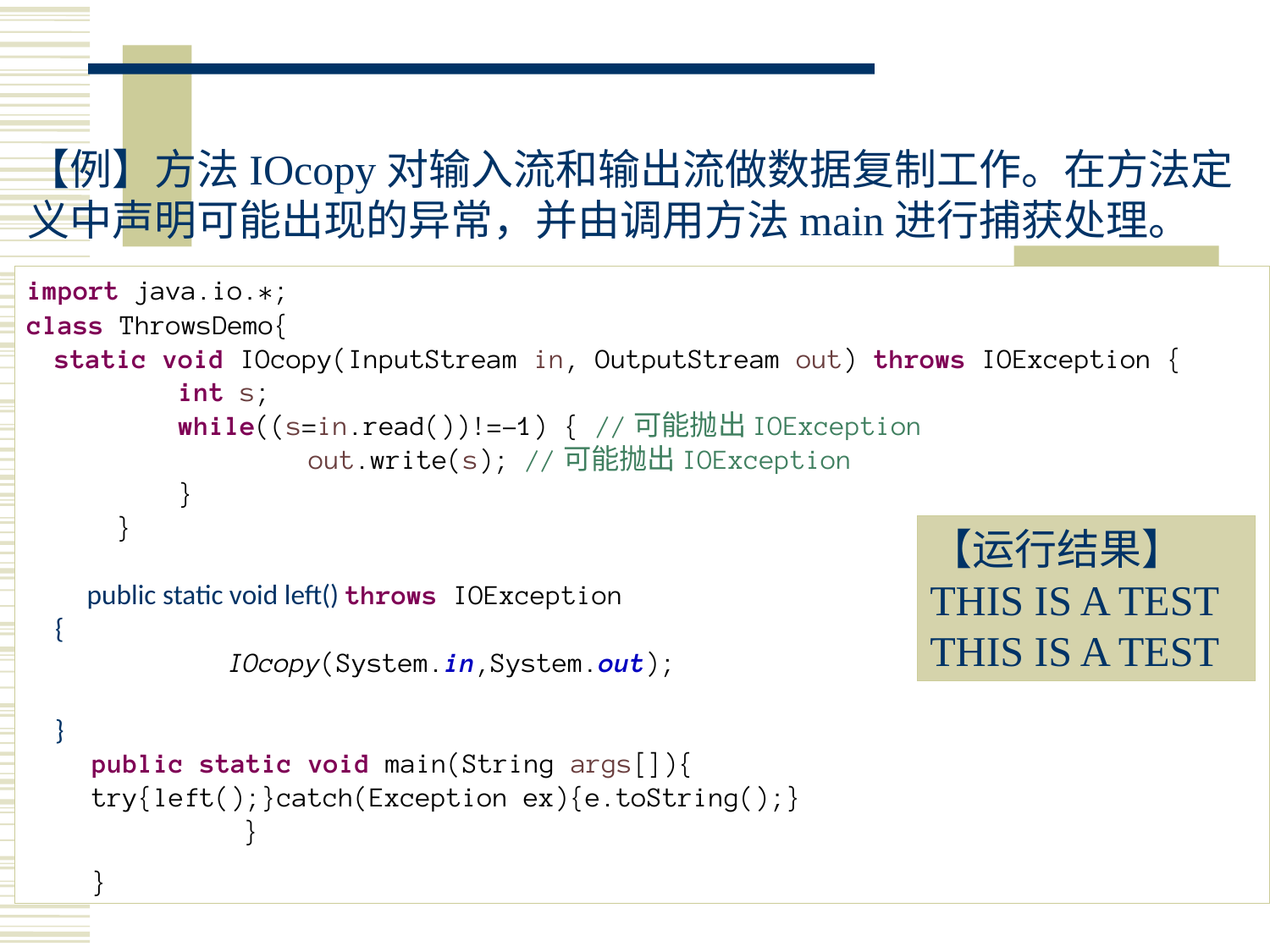

【例】方法IOcopy对输入流和输出流做数据复制工作。在方法定义中声明可能出现的异常，并由调用方法main进行捕获处理。
import java.io.*;
class ThrowsDemo{
static void IOcopy(InputStream in, OutputStream out) throws IOException {
        int s;
        while((s=in.read())!=-1) { //可能抛出IOException
        		out.write(s); //可能抛出IOException
        }
    }

     public static void left() throws IOException
{
	   IOcopy(System.in,System.out);

}
public static void main(String args[]){
try{left();}catch(Exception ex){e.toString();}
	    }
}
【运行结果】
THIS IS A TEST
THIS IS A TEST